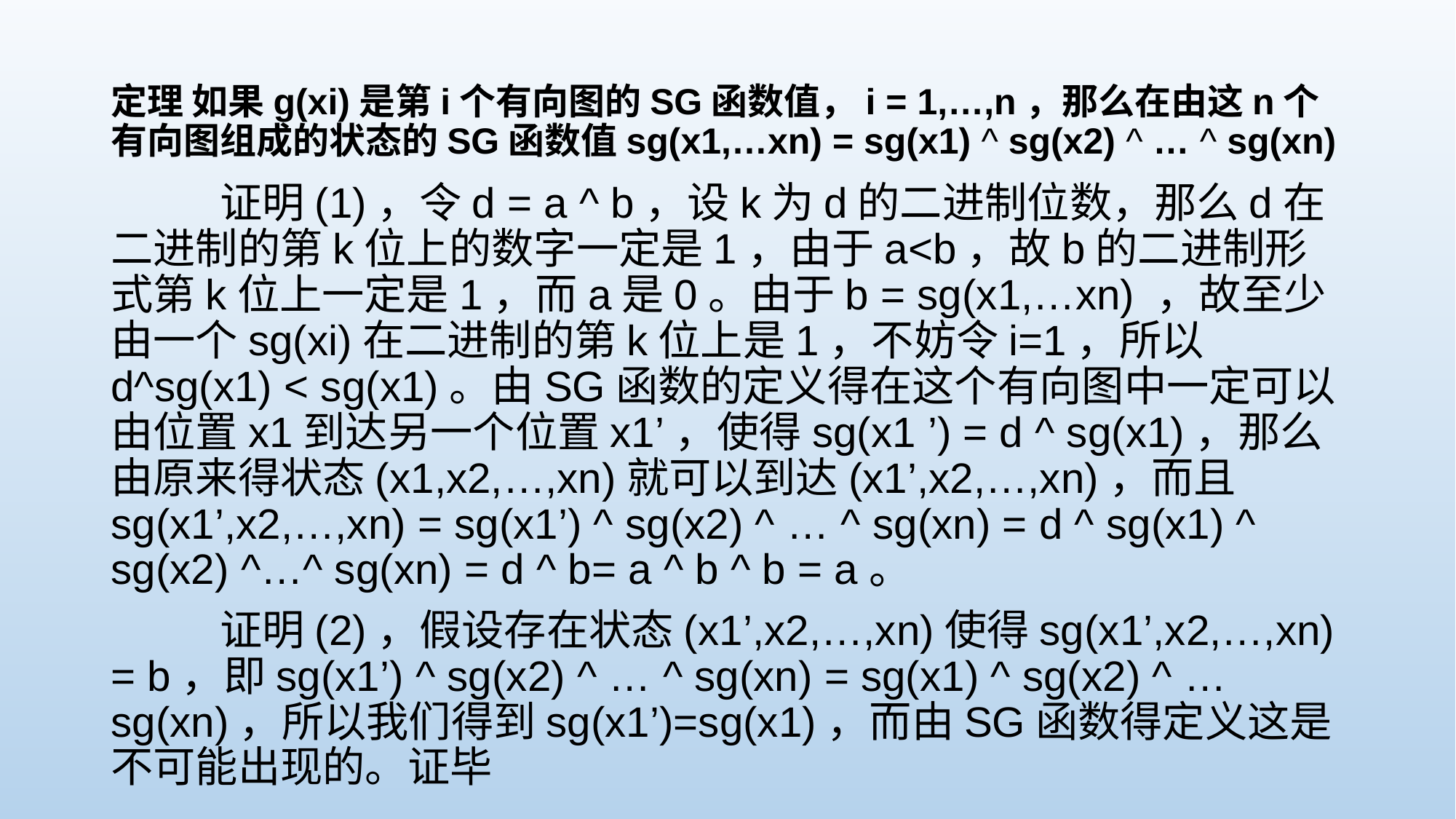

# 定理 如果g(xi)是第i个有向图的SG函数值，i = 1,…,n，那么在由这n个有向图组成的状态的SG函数值sg(x1,…xn) = sg(x1) ^ sg(x2) ^ … ^ sg(xn)
	证明(1)，令d = a ^ b，设k为d的二进制位数，那么d在二进制的第k位上的数字一定是1，由于a<b，故b的二进制形式第k位上一定是1，而a是0。由于b = sg(x1,…xn) ，故至少由一个sg(xi)在二进制的第k位上是1，不妨令i=1，所以d^sg(x1) < sg(x1)。由SG函数的定义得在这个有向图中一定可以由位置x1到达另一个位置x1’，使得sg(x1 ’) = d ^ sg(x1)，那么由原来得状态(x1,x2,…,xn)就可以到达(x1’,x2,…,xn)，而且sg(x1’,x2,…,xn) = sg(x1’) ^ sg(x2) ^ … ^ sg(xn) = d ^ sg(x1) ^ sg(x2) ^…^ sg(xn) = d ^ b= a ^ b ^ b = a。
	证明(2)，假设存在状态(x1’,x2,…,xn)使得sg(x1’,x2,…,xn) = b，即sg(x1’) ^ sg(x2) ^ … ^ sg(xn) = sg(x1) ^ sg(x2) ^ … sg(xn)，所以我们得到sg(x1’)=sg(x1)，而由SG函数得定义这是不可能出现的。证毕